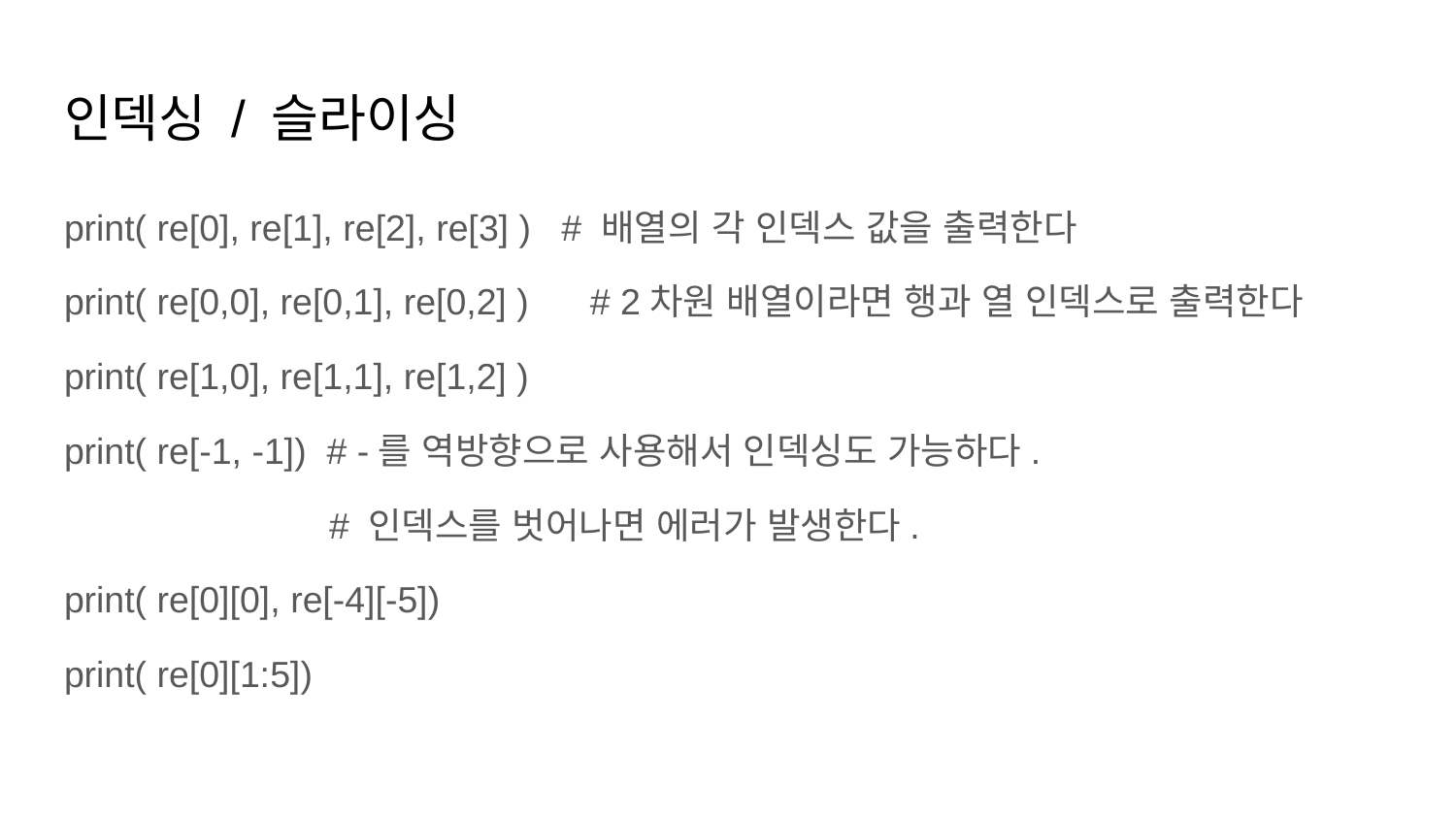

# 인덱싱 / 슬라이싱
print( re[0], re[1], re[2], re[3] )   # 배열의 각 인덱스 값을 출력한다
print( re[0,0], re[0,1], re[0,2] )      # 2차원 배열이라면 행과 열 인덱스로 출력한다
print( re[1,0], re[1,1], re[1,2] )
print( re[-1, -1])  # -를 역방향으로 사용해서 인덱싱도 가능하다.
                          # 인덱스를 벗어나면 에러가 발생한다.
print( re[0][0], re[-4][-5])
print( re[0][1:5])